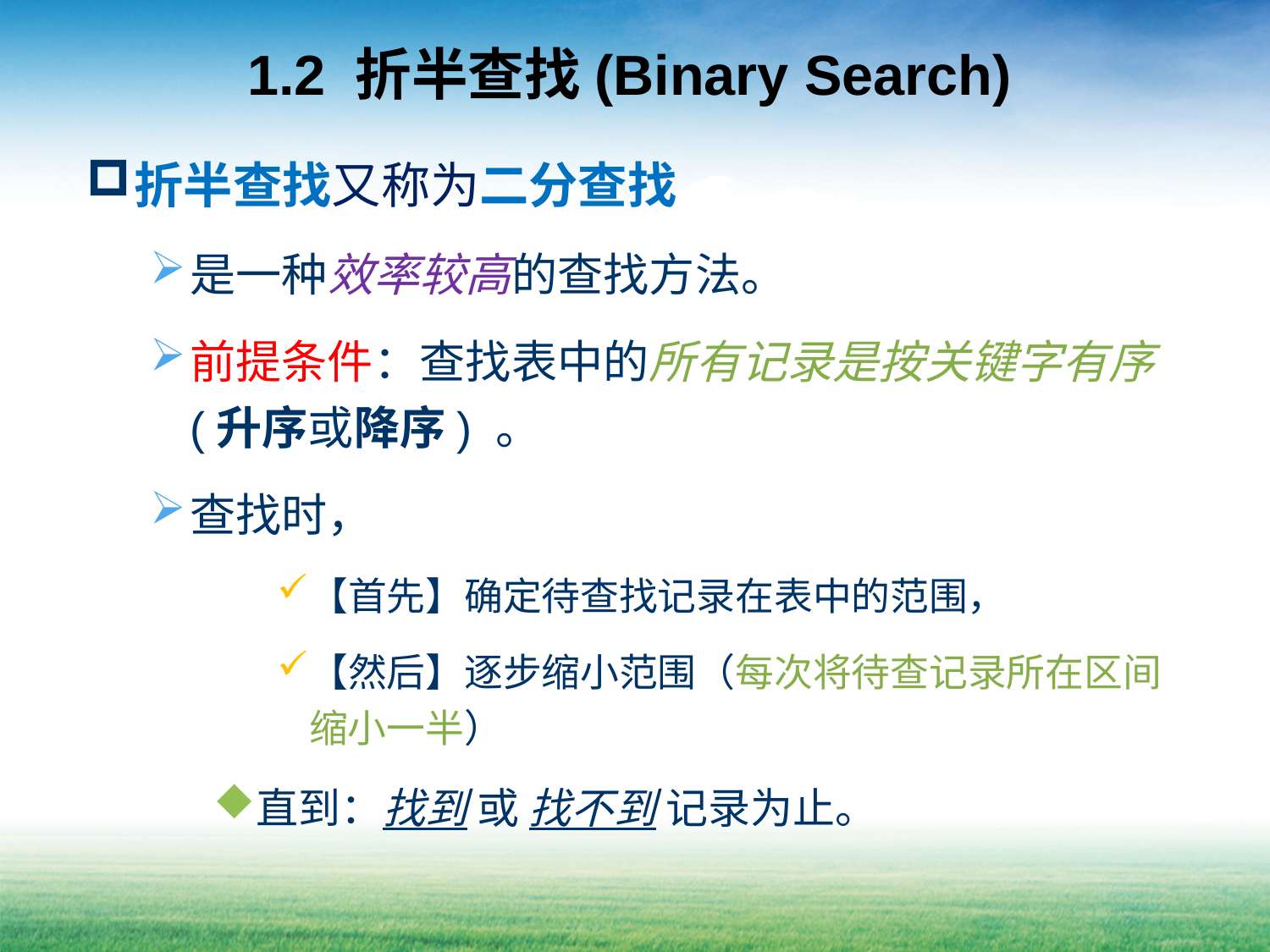

# 1.2 折半查找(Binary Search)
折半查找又称为二分查找
是一种效率较高的查找方法。
前提条件：查找表中的所有记录是按关键字有序(升序或降序) 。
查找时，
【首先】确定待查找记录在表中的范围，
【然后】逐步缩小范围（每次将待查记录所在区间缩小一半）
直到：找到 或 找不到 记录为止。